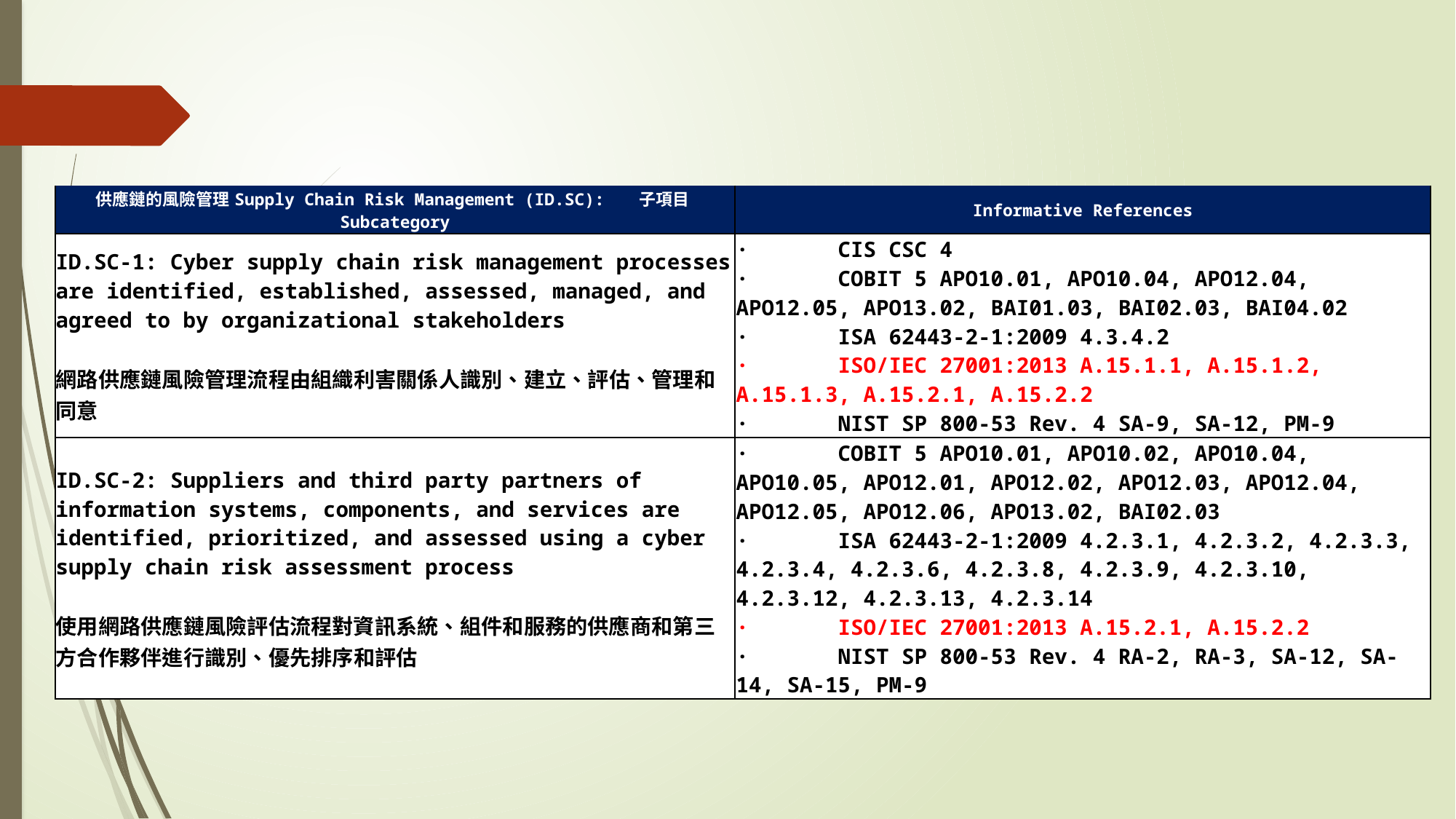

| 供應鏈的風險管理Supply Chain Risk Management (ID.SC): 子項目Subcategory | Informative References |
| --- | --- |
| ID.SC-1: Cyber supply chain risk management processes are identified, established, assessed, managed, and agreed to by organizational stakeholders 網路供應鏈風險管理流程由組織利害關係人識別、建立、評估、管理和同意 | ·       CIS CSC 4 ·       COBIT 5 APO10.01, APO10.04, APO12.04, APO12.05, APO13.02, BAI01.03, BAI02.03, BAI04.02 ·       ISA 62443-2-1:2009 4.3.4.2 ·       ISO/IEC 27001:2013 A.15.1.1, A.15.1.2, A.15.1.3, A.15.2.1, A.15.2.2 ·       NIST SP 800-53 Rev. 4 SA-9, SA-12, PM-9 |
| ID.SC-2: Suppliers and third party partners of information systems, components, and services are identified, prioritized, and assessed using a cyber supply chain risk assessment process 使用網路供應鏈風險評估流程對資訊系統、組件和服務的供應商和第三方合作夥伴進行識別、優先排序和評估 | ·       COBIT 5 APO10.01, APO10.02, APO10.04, APO10.05, APO12.01, APO12.02, APO12.03, APO12.04, APO12.05, APO12.06, APO13.02, BAI02.03 ·       ISA 62443-2-1:2009 4.2.3.1, 4.2.3.2, 4.2.3.3, 4.2.3.4, 4.2.3.6, 4.2.3.8, 4.2.3.9, 4.2.3.10, 4.2.3.12, 4.2.3.13, 4.2.3.14 ·       ISO/IEC 27001:2013 A.15.2.1, A.15.2.2 ·       NIST SP 800-53 Rev. 4 RA-2, RA-3, SA-12, SA-14, SA-15, PM-9 |